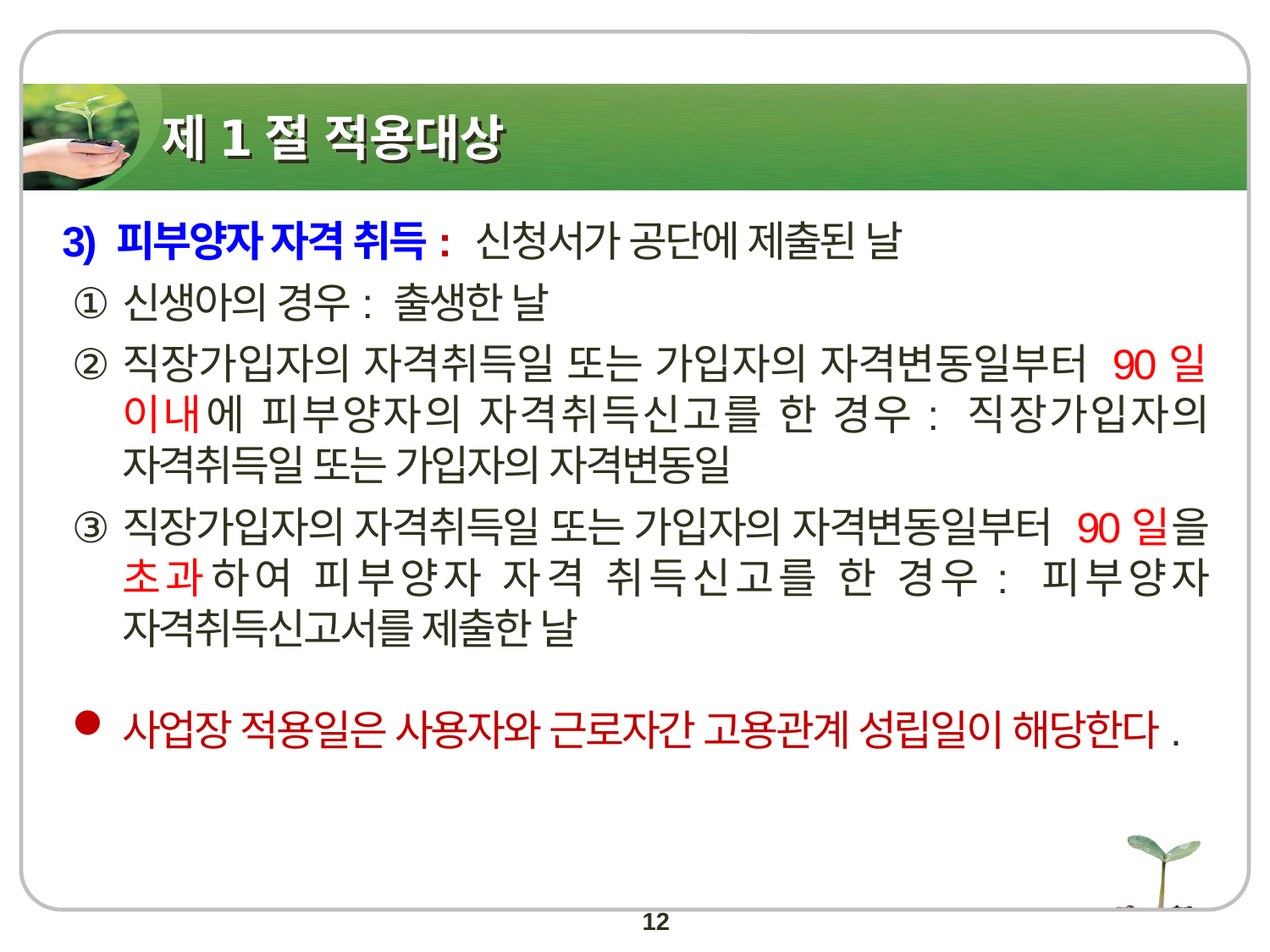

# 제1절 적용대상
3) 피부양자 자격 취득: 신청서가 공단에 제출된 날
신생아의 경우: 출생한 날
직장가입자의 자격취득일 또는 가입자의 자격변동일부터 90일 이내에 피부양자의 자격취득신고를 한 경우: 직장가입자의 자격취득일 또는 가입자의 자격변동일
직장가입자의 자격취득일 또는 가입자의 자격변동일부터 90일을 초과하여 피부양자 자격 취득신고를 한 경우: 피부양자 자격취득신고서를 제출한 날

사업장 적용일은 사용자와 근로자간 고용관계 성립일이 해당한다.
12